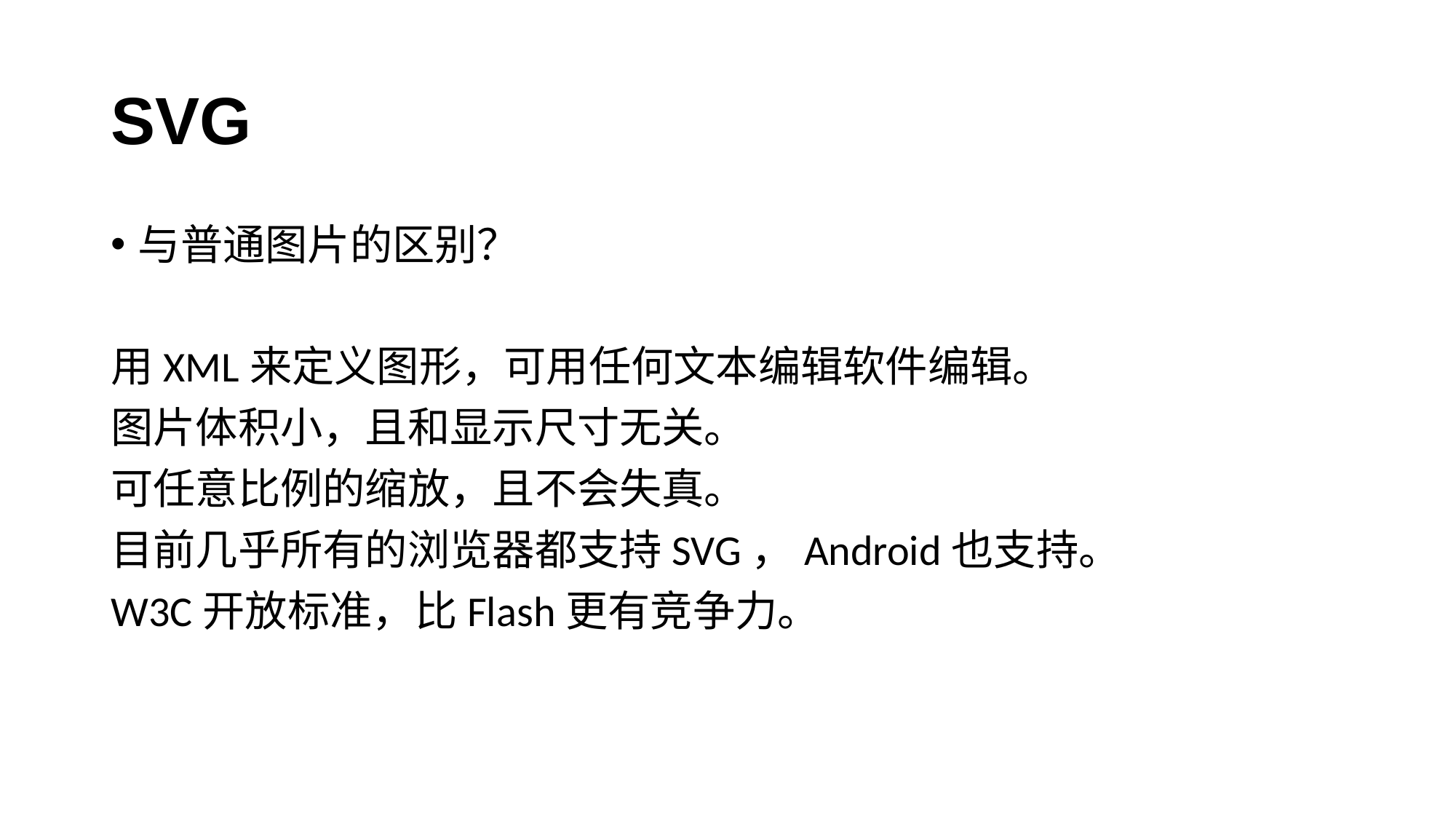

# SVG
与普通图片的区别？

用XML来定义图形，可用任何文本编辑软件编辑。
图片体积小，且和显示尺寸无关。
可任意比例的缩放，且不会失真。
目前几乎所有的浏览器都支持SVG，Android也支持。
W3C开放标准，比Flash更有竞争力。